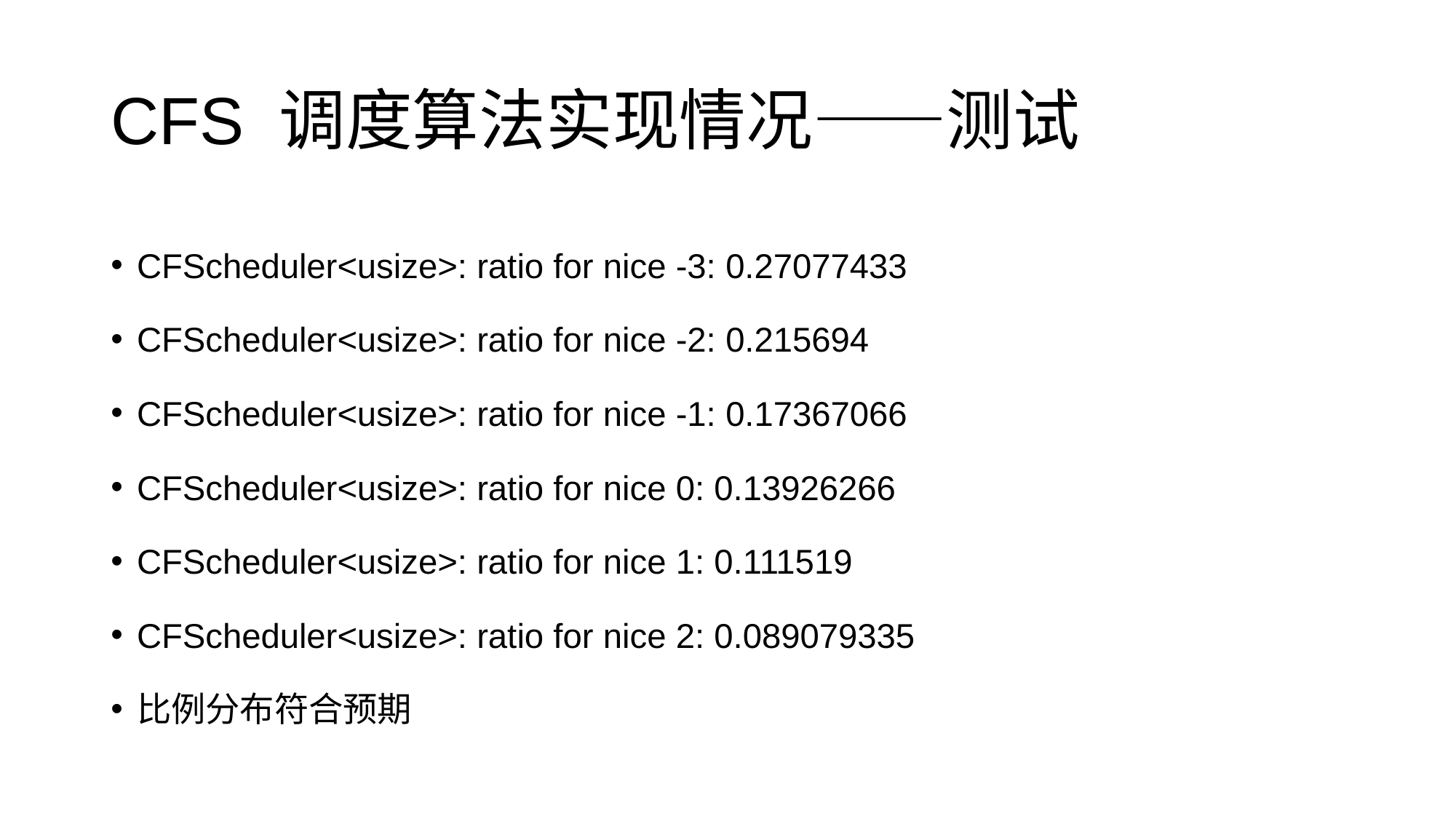

# CFS 调度算法实现情况——测试
CFScheduler<usize>: ratio for nice -3: 0.27077433
CFScheduler<usize>: ratio for nice -2: 0.215694
CFScheduler<usize>: ratio for nice -1: 0.17367066
CFScheduler<usize>: ratio for nice 0: 0.13926266
CFScheduler<usize>: ratio for nice 1: 0.111519
CFScheduler<usize>: ratio for nice 2: 0.089079335
比例分布符合预期